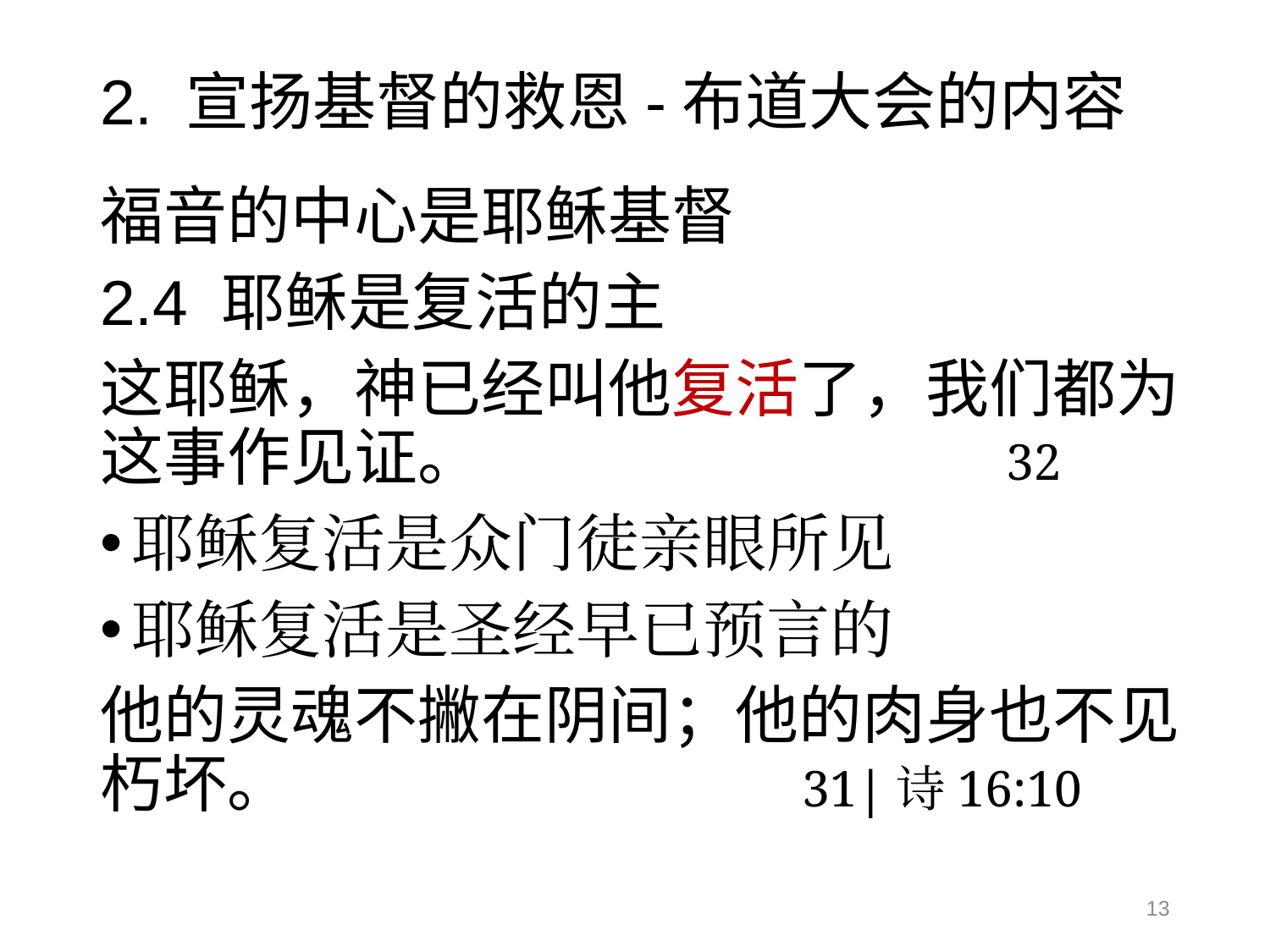

# 2. 宣扬基督的救恩-布道大会的内容
福音的中心是耶稣基督
2.4 耶稣是复活的主
这耶稣，神已经叫他复活了，我们都为这事作见证。 	                           32
耶稣复活是众门徒亲眼所见
耶稣复活是圣经早已预言的
他的灵魂不撇在阴间；他的肉身也不见朽坏。                                   31|诗16:10
13